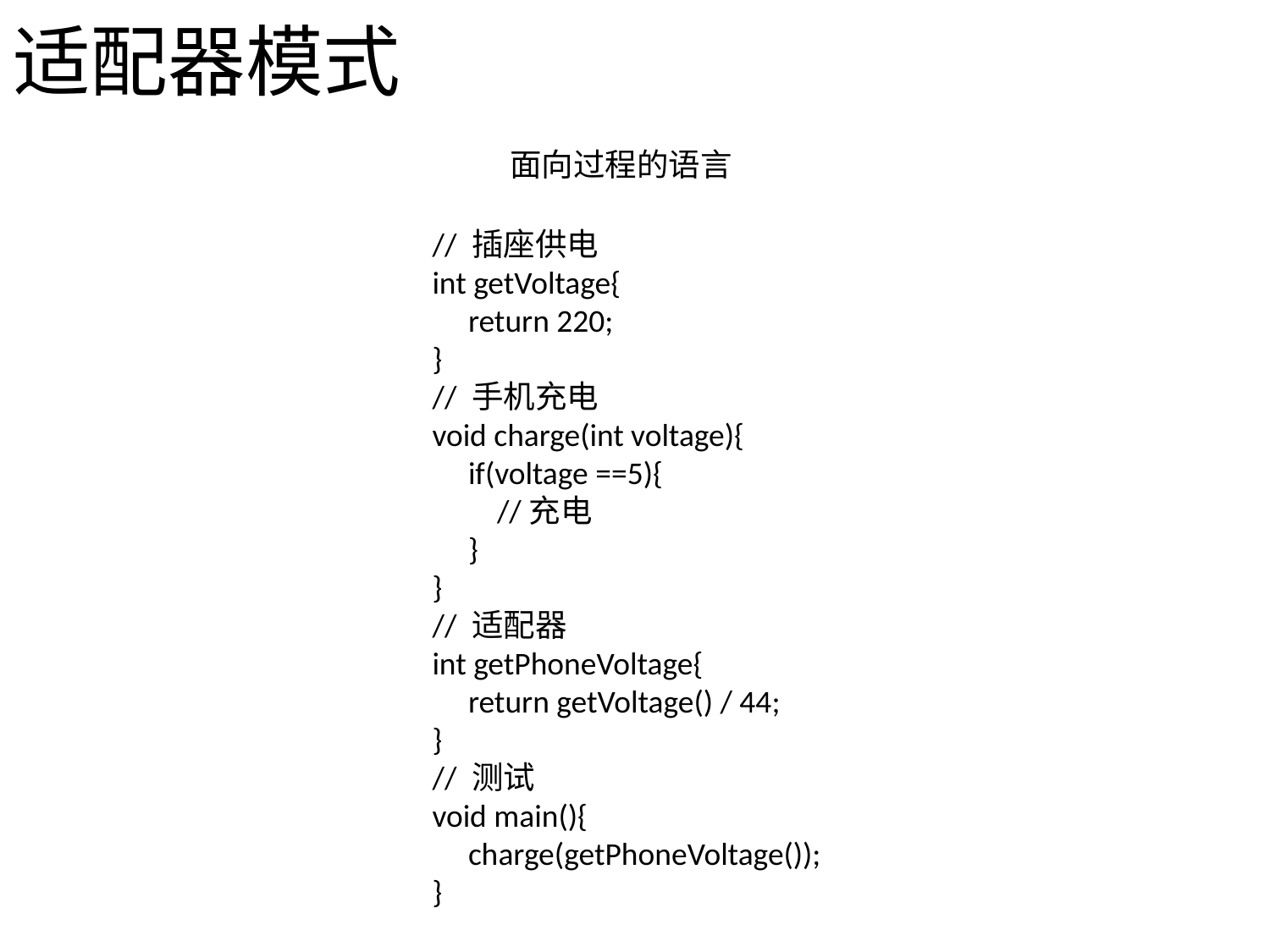

# 适配器模式
面向过程的语言
// 插座供电
int getVoltage{
     return 220;
}
// 手机充电
void charge(int voltage){
     if(voltage ==5){
         //充电
     }
}
// 适配器
int getPhoneVoltage{
     return getVoltage() / 44;
}
// 测试
void main(){
     charge(getPhoneVoltage());
}